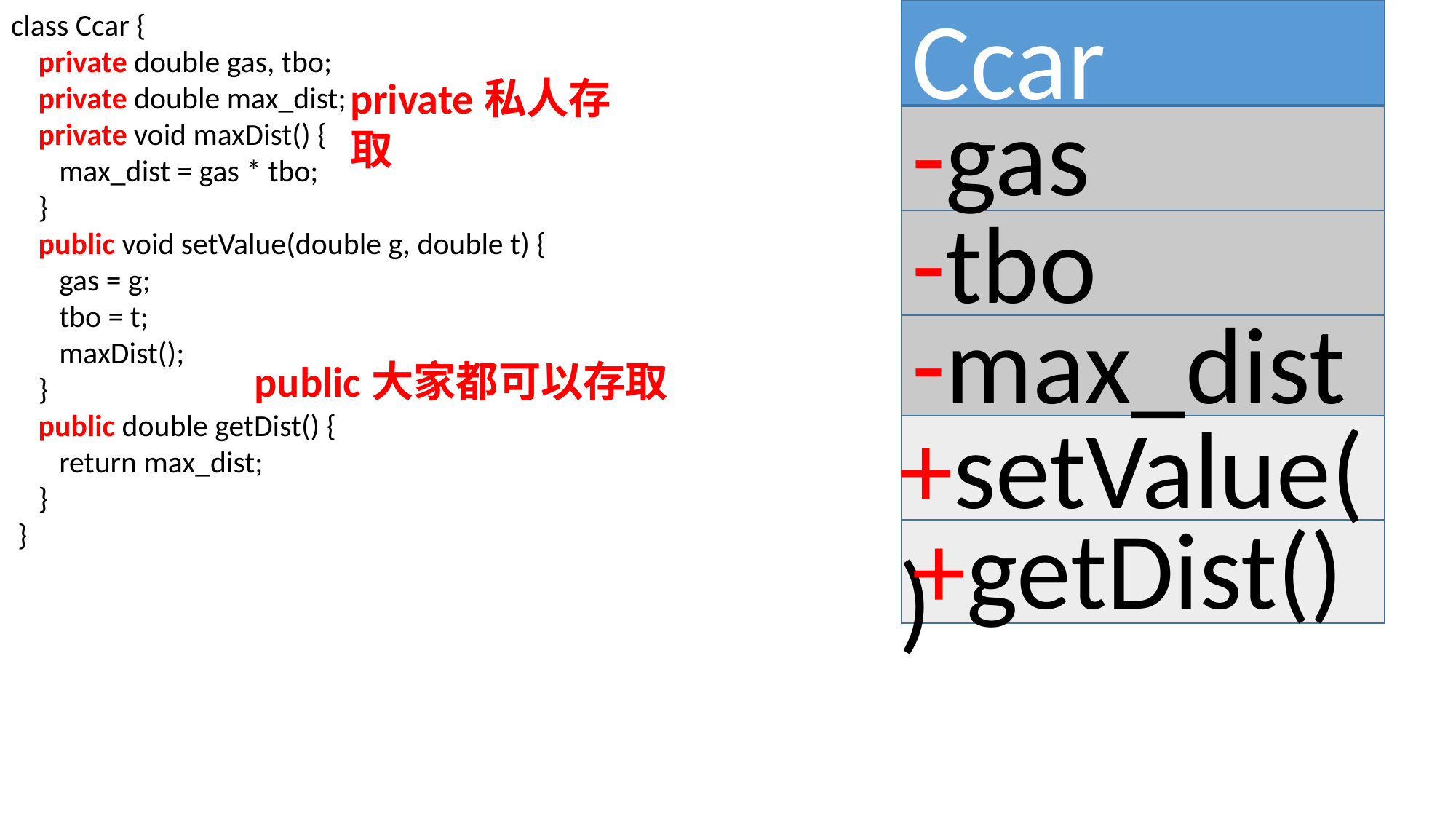

class Ccar {
    private double gas, tbo;
    private double max_dist;
    private void maxDist() {
       max_dist = gas * tbo;
    }
    public void setValue(double g, double t) {
       gas = g;
       tbo = t;
       maxDist();
    }
    public double getDist() {
       return max_dist;
    }
 }

Ccar
private私人存取
-gas

-tbo

-max_dist

public大家都可以存取
+setValue()

+getDist()